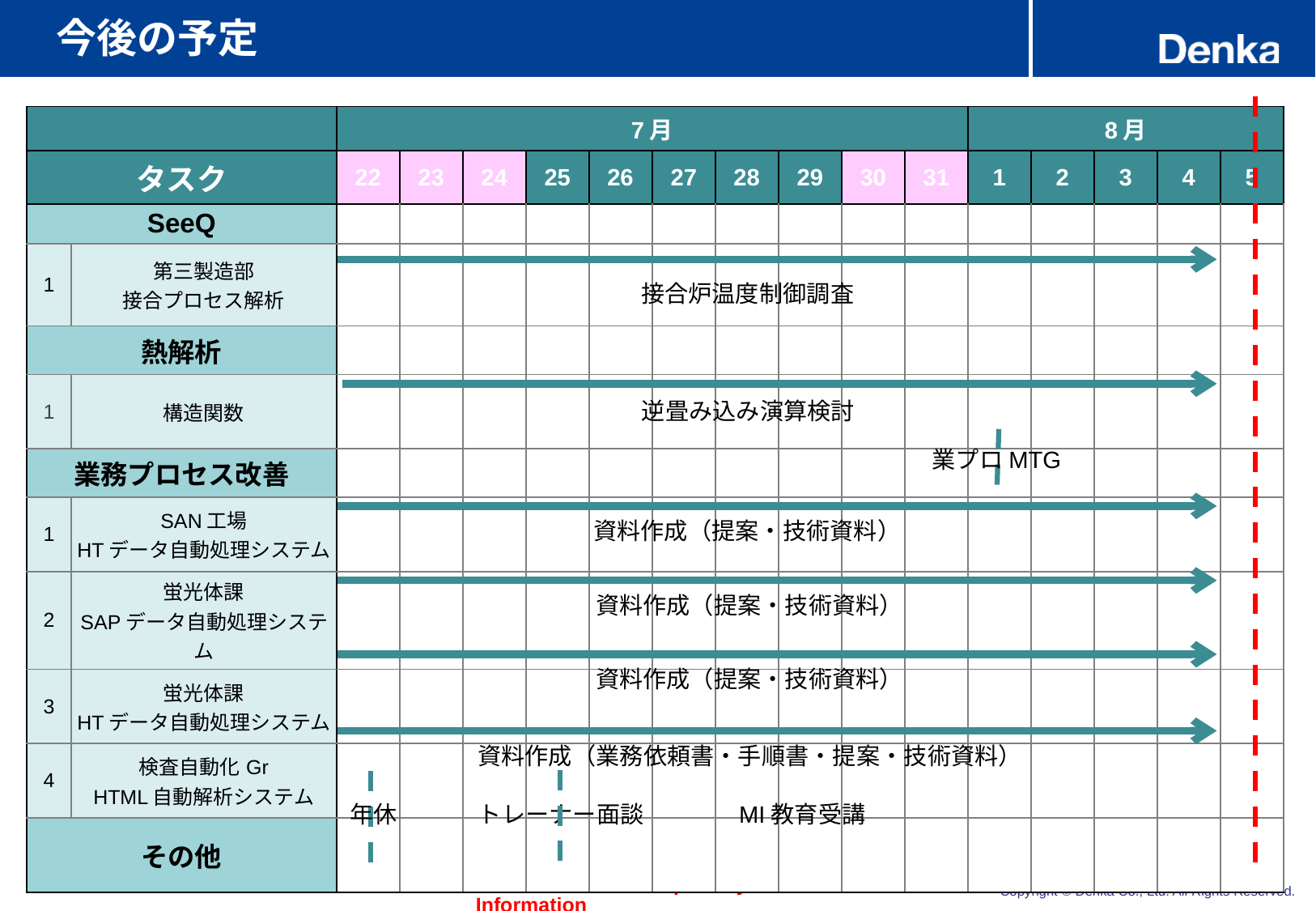

# 今後の予定
|  |  | 7月 |  | 8月 |  |  |  |  |  |  |  | 8月 |  |  |  |  |
| --- | --- | --- | --- | --- | --- | --- | --- | --- | --- | --- | --- | --- | --- | --- | --- | --- |
| タスク |  | 22 | 23 | 24 | 25 | 26 | 27 | 28 | 29 | 30 | 31 | 1 | 2 | 3 | 4 | 5 |
| SeeQ |  |  |  |  |  |  |  |  |  |  |  |  |  |  |  |  |
| 1 | 第三製造部 接合プロセス解析 |  |  |  |  |  |  |  |  |  |  |  |  |  |  |  |
| 熱解析 |  |  |  |  |  |  |  |  |  |  |  |  |  |  |  |  |
| 1 | 構造関数 |  |  |  |  |  |  |  |  |  |  |  |  |  |  |  |
| 業務プロセス改善 |  |  |  |  |  |  |  |  |  |  |  |  |  |  |  |  |
| 1 | SAN工場 HTデータ自動処理システム |  |  |  |  |  |  |  |  |  |  |  |  |  |  |  |
| 2 | 蛍光体課 SAPデータ自動処理システム |  |  |  |  |  |  |  |  |  |  |  |  |  |  |  |
| 3 | 蛍光体課 HTデータ自動処理システム |  |  |  |  |  |  |  |  |  |  |  |  |  |  |  |
| 4 | 検査自動化Gr HTML自動解析システム |  |  |  |  |  |  |  |  |  |  |  |  |  |  |  |
| その他 |  |  |  |  |  |  |  |  |  |  |  |  |  |  |  |  |
接合炉温度制御調査
逆畳み込み演算検討
業プロMTG
資料作成（提案・技術資料）
資料作成（提案・技術資料）
資料作成（提案・技術資料）
資料作成（業務依頼書・手順書・提案・技術資料）
トレーナー面談
年休
MI教育受講